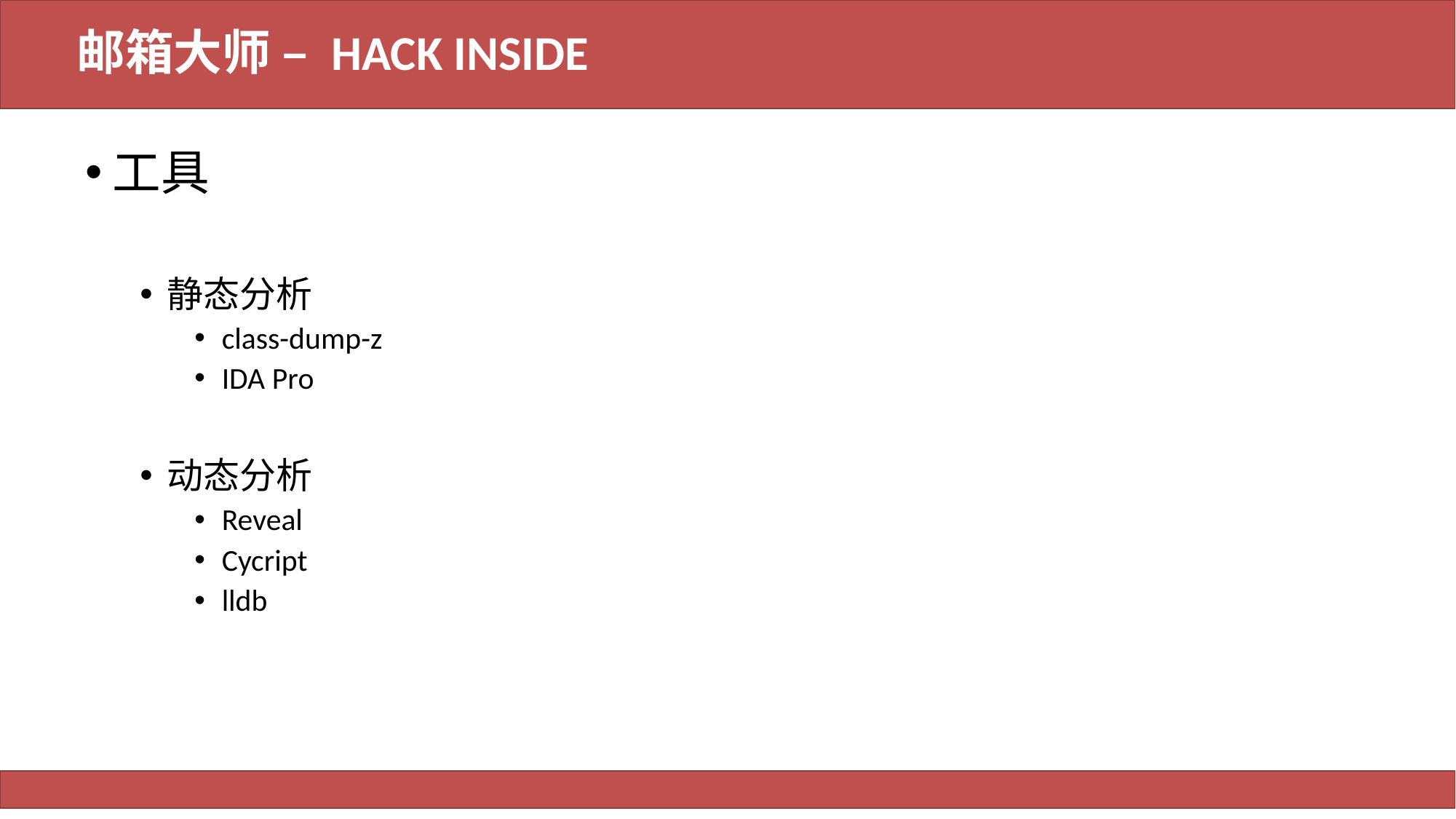

# 邮箱大师 – HACK INSIDE
工具

静态分析
class-dump-z
IDA Pro

动态分析
Reveal
Cycript
lldb